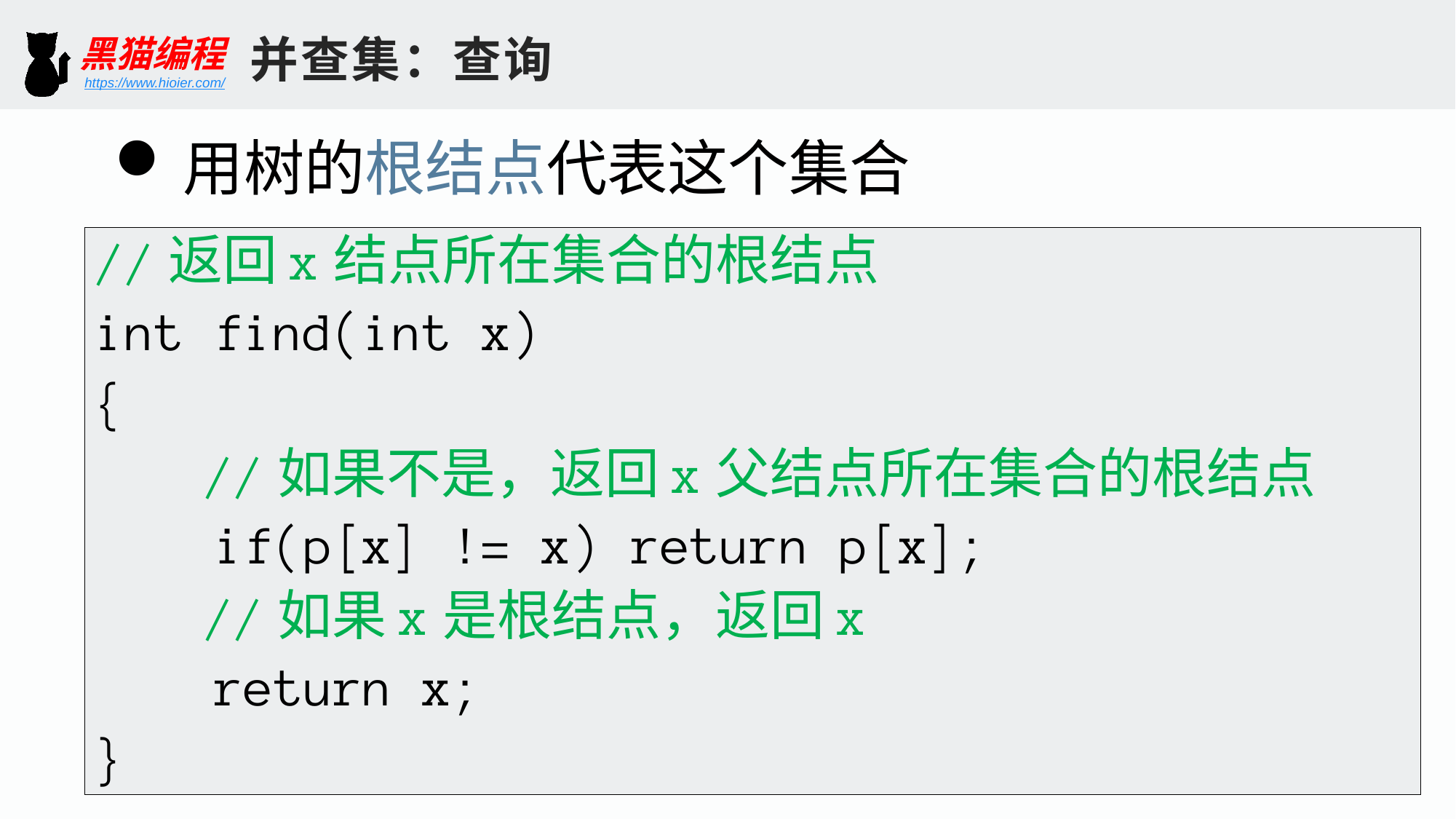

并查集：查询
用树的根结点代表这个集合
//返回x结点所在集合的根结点
int find(int x)
{
	//如果不是，返回x父结点所在集合的根结点
    if(p[x] != x) return p[x];
	//如果x是根结点，返回x
    return x;
}
8